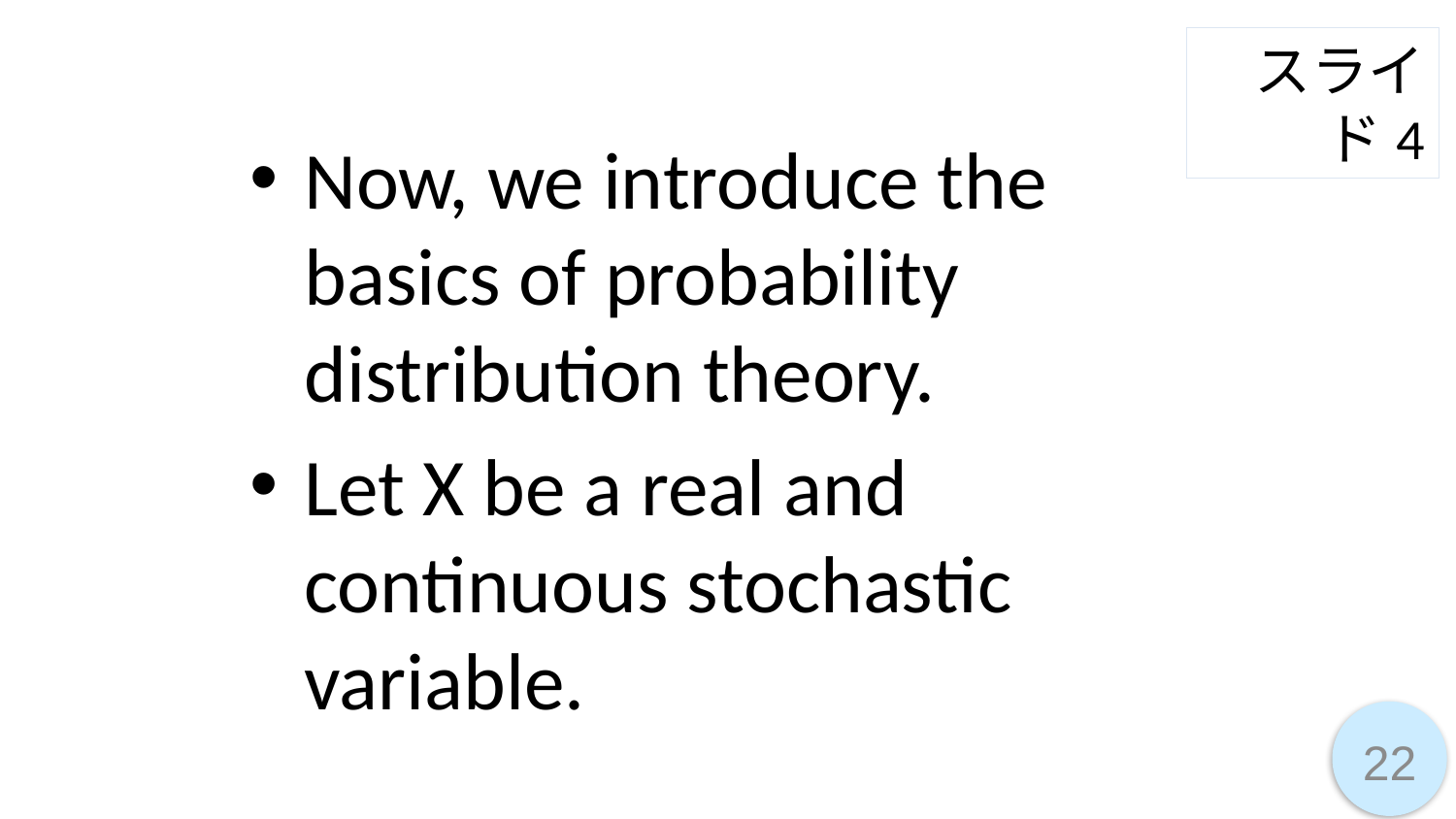

スライド4
Now, we introduce the basics of probability distribution theory.
Let X be a real and continuous stochastic variable.
22